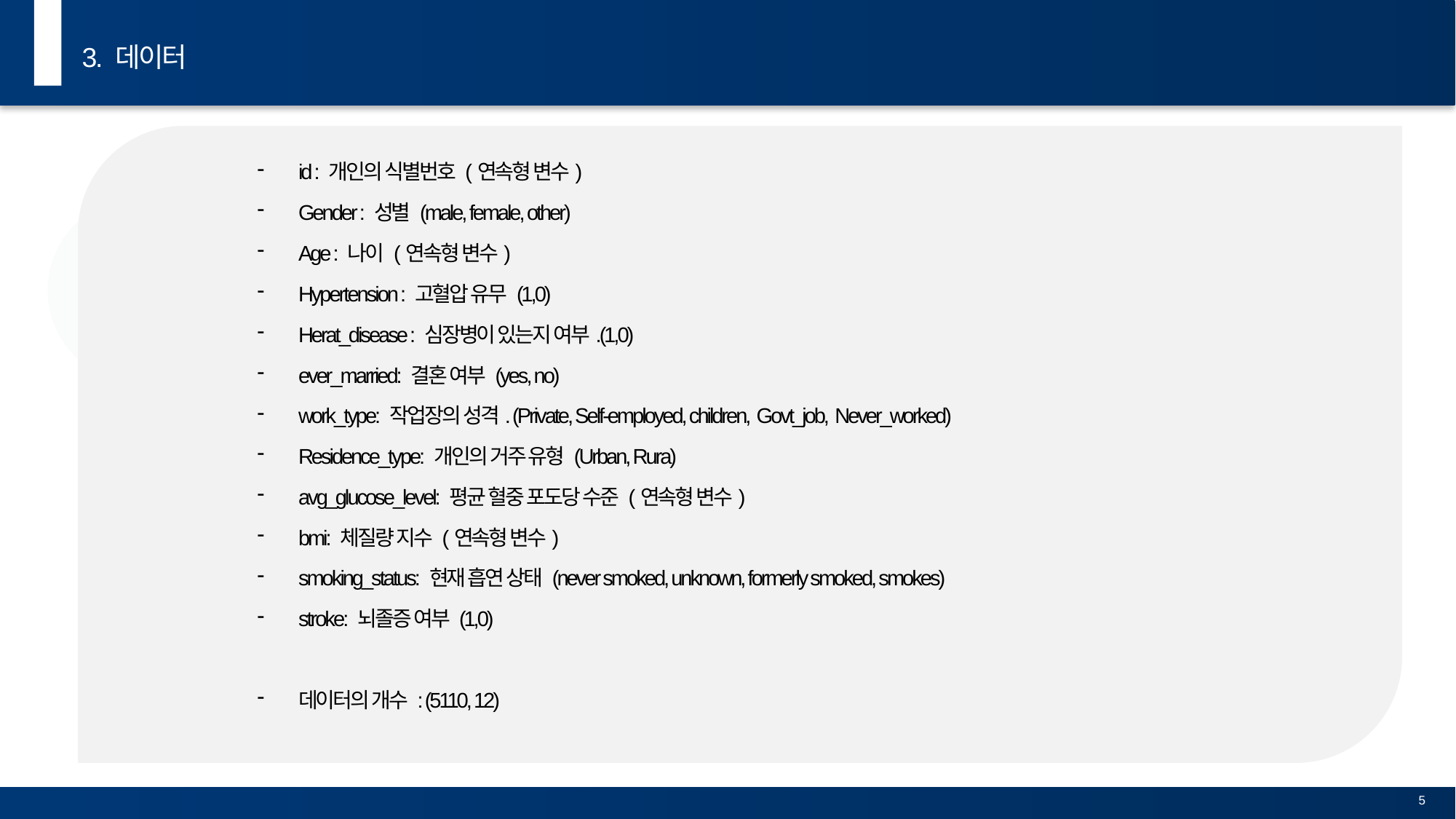

3. 데이터

id : 개인의 식별번호 (연속형 변수)
Gender : 성별 (male, female, other)
Age : 나이 (연속형 변수)
Hypertension : 고혈압 유무 (1,0)
Herat_disease : 심장병이 있는지 여부.(1,0)
ever_married: 결혼 여부 (yes, no)
work_type: 작업장의 성격. (Private, Self-employed, children,  Govt_job,  Never_worked)
Residence_type: 개인의 거주 유형 (Urban, Rura)
avg_glucose_level: 평균 혈중 포도당 수준 (연속형 변수)
bmi: 체질량 지수 (연속형 변수)
smoking_status: 현재 흡연 상태 (never smoked, unknown, formerly smoked, smokes)
stroke: 뇌졸증 여부 (1,0)

데이터의 개수 : (5110, 12)